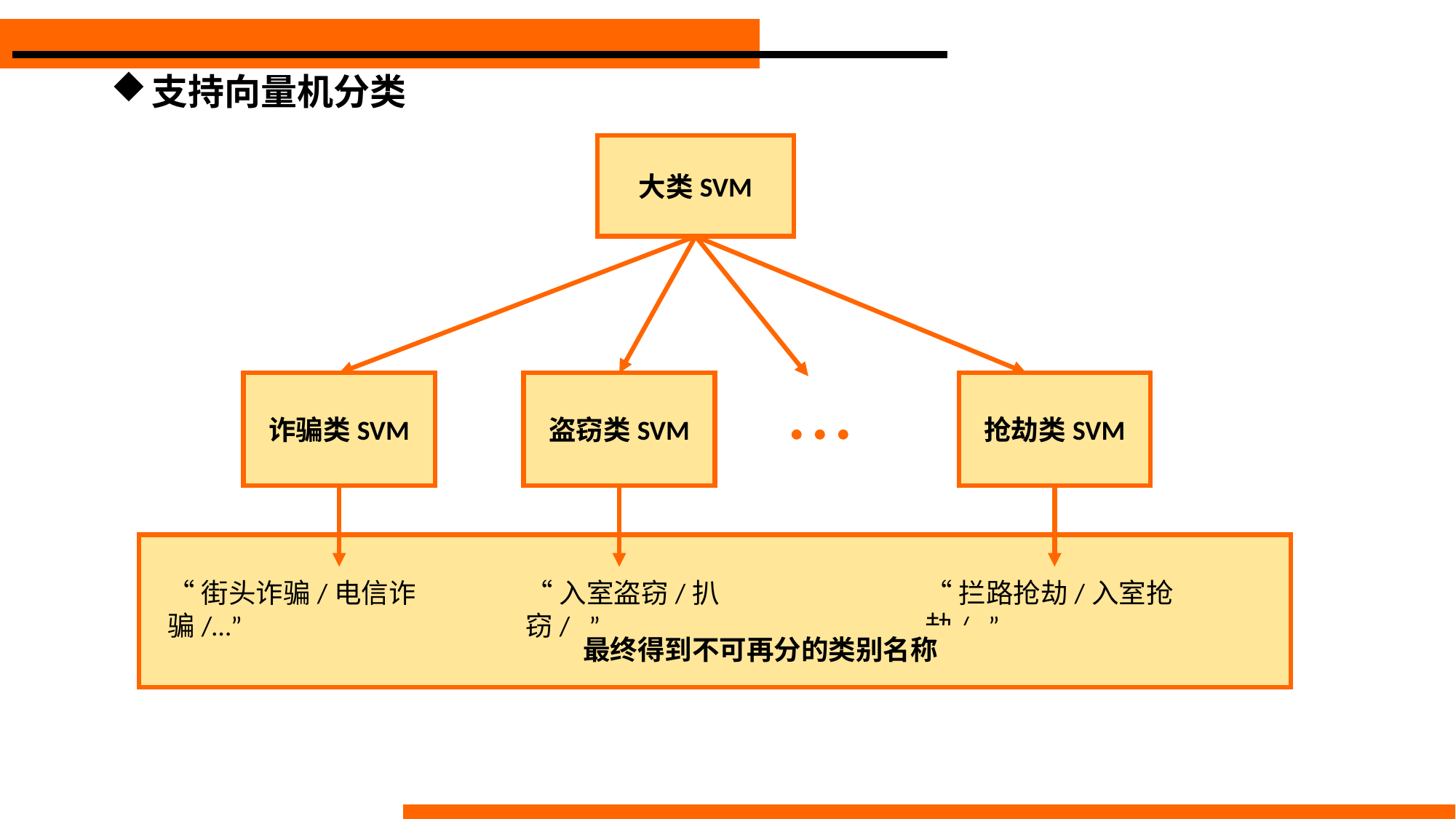

# 支持向量机分类
大类SVM
抢劫类SVM
盗窃类SVM
诈骗类SVM

“入室盗窃/扒窃/…”
“拦路抢劫/入室抢劫/…”
“街头诈骗/电信诈骗/…”
最终得到不可再分的类别名称